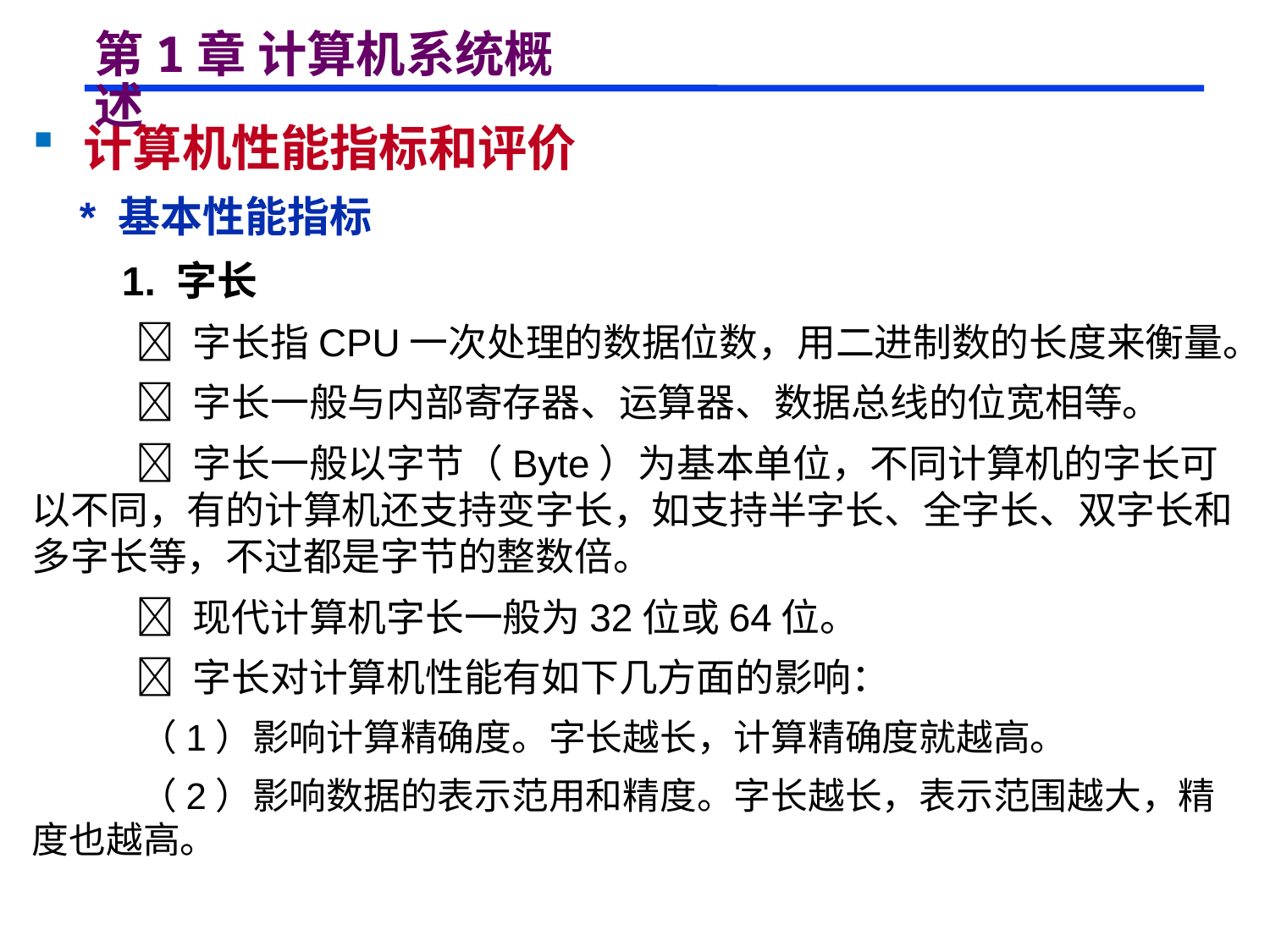

# 第1章 计算机系统概述
 计算机性能指标和评价
    * 基本性能指标
        1. 字长
            • 字长指CPU一次处理的数据位数，用二进制数的长度来衡量。
            • 字长一般与内部寄存器、运算器、数据总线的位宽相等。
            • 字长一般以字节（Byte）为基本单位，不同计算机的字长可以不同，有的计算机还支持变字长，如支持半字长、全字长、双字长和多字长等，不过都是字节的整数倍。
            • 现代计算机字长一般为32位或64位。
            • 字长对计算机性能有如下几方面的影响：
            （1）影响计算精确度。字长越长，计算精确度就越高。
            （2）影响数据的表示范用和精度。字长越长，表示范围越大，精度也越高。